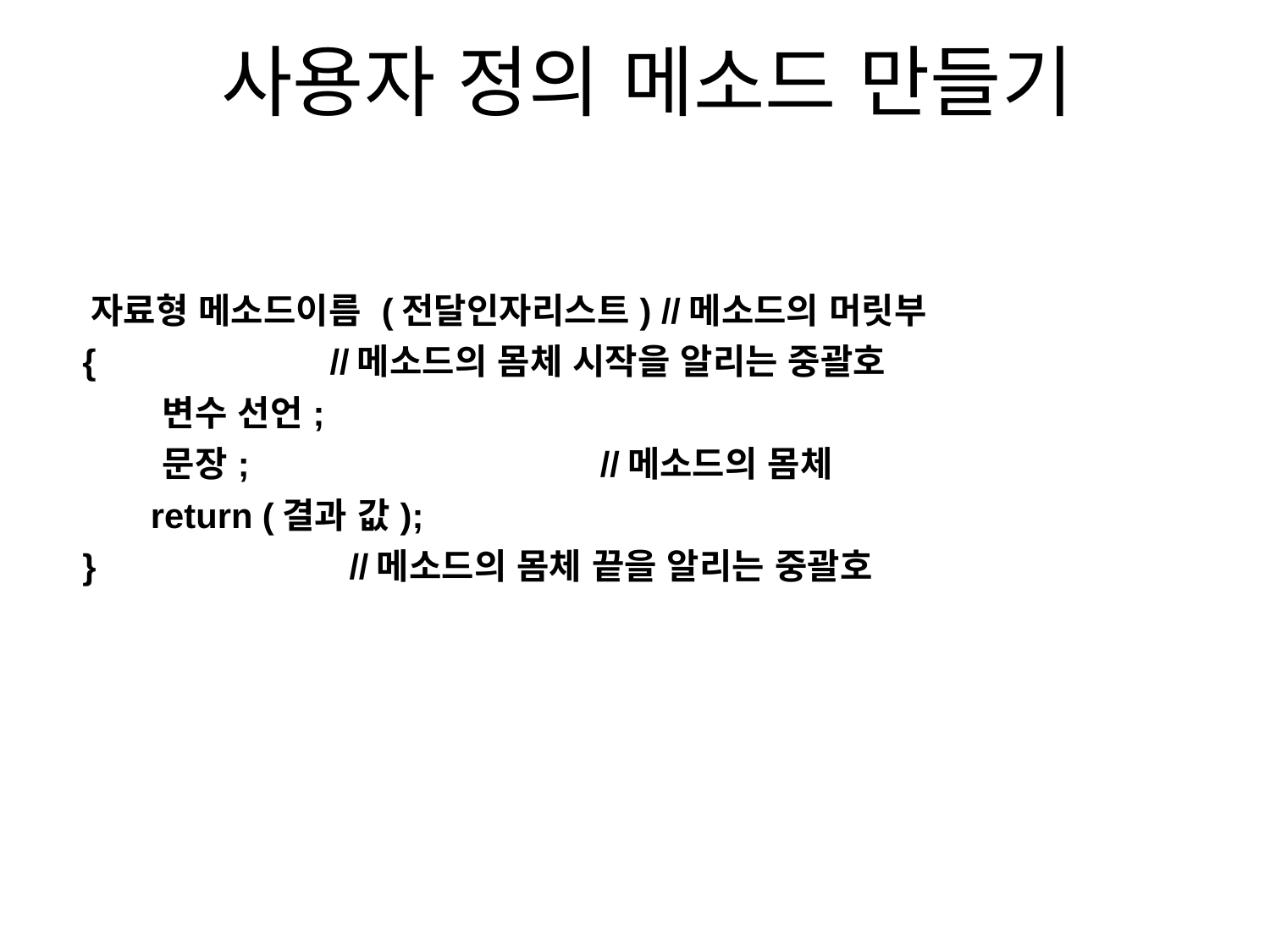

# 사용자 정의 메소드 만들기
  사용자 정의 메소드를 만드는 형식
| 자료형 메소드이름 (전달인자리스트) //메소드의 머릿부  {                        //메소드의 몸체 시작을 알리는 중괄호          변수 선언;         문장;                                    //메소드의 몸체         return (결과 값);                 }                          //메소드의 몸체 끝을 알리는 중괄호 |
| --- |